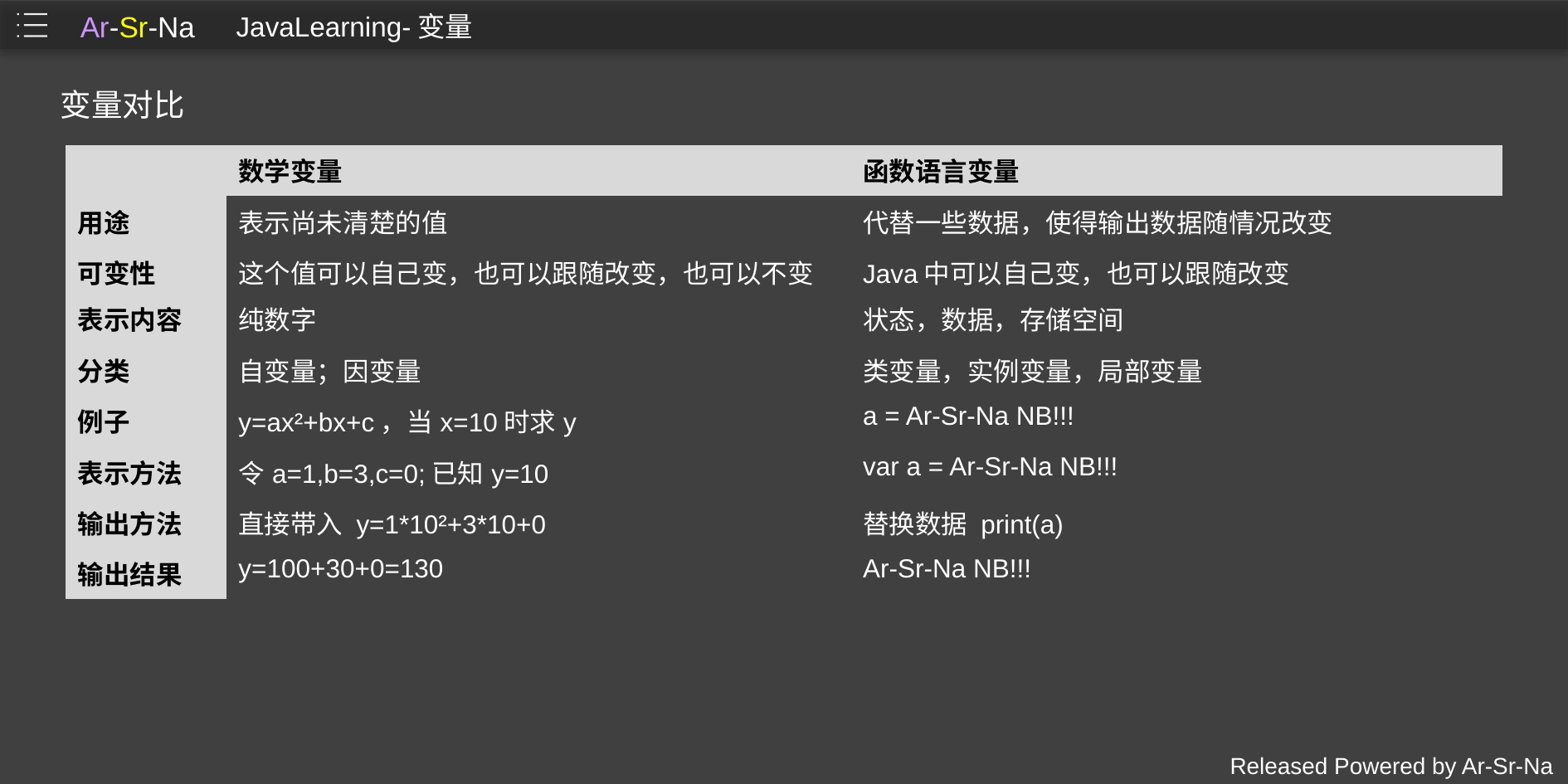

Ar-Sr-Na
JavaLearning-变量

变量对比
|  | 数学变量 | 函数语言变量 |
| --- | --- | --- |
| 用途 | 表示尚未清楚的值 | 代替一些数据，使得输出数据随情况改变 |
| 可变性 | 这个值可以自己变，也可以跟随改变，也可以不变 | Java中可以自己变，也可以跟随改变 |
| 表示内容 | 纯数字 | 状态，数据，存储空间 |
| 分类 | 自变量；因变量 | 类变量，实例变量，局部变量 |
| 例子 | y=ax²+bx+c，当x=10时求y | a = Ar-Sr-Na NB!!! |
| 表示方法 | 令a=1,b=3,c=0;已知y=10 | var a = Ar-Sr-Na NB!!! |
| 输出方法 | 直接带入 y=1\*10²+3\*10+0 | 替换数据 print(a) |
| 输出结果 | y=100+30+0=130 | Ar-Sr-Na NB!!! |
Released Powered by Ar-Sr-Na